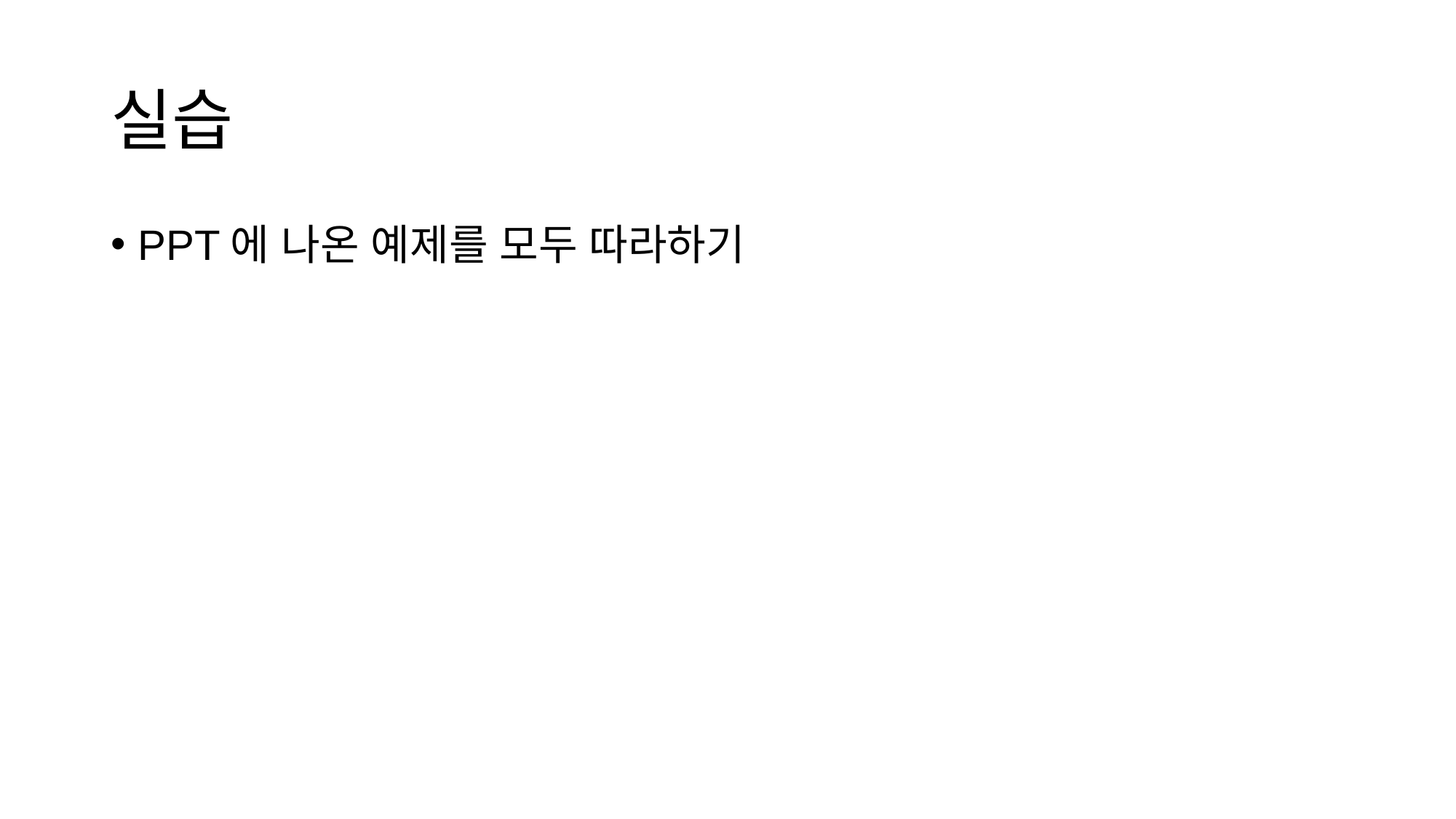

# 실습
PPT에 나온 예제를 모두 따라하기